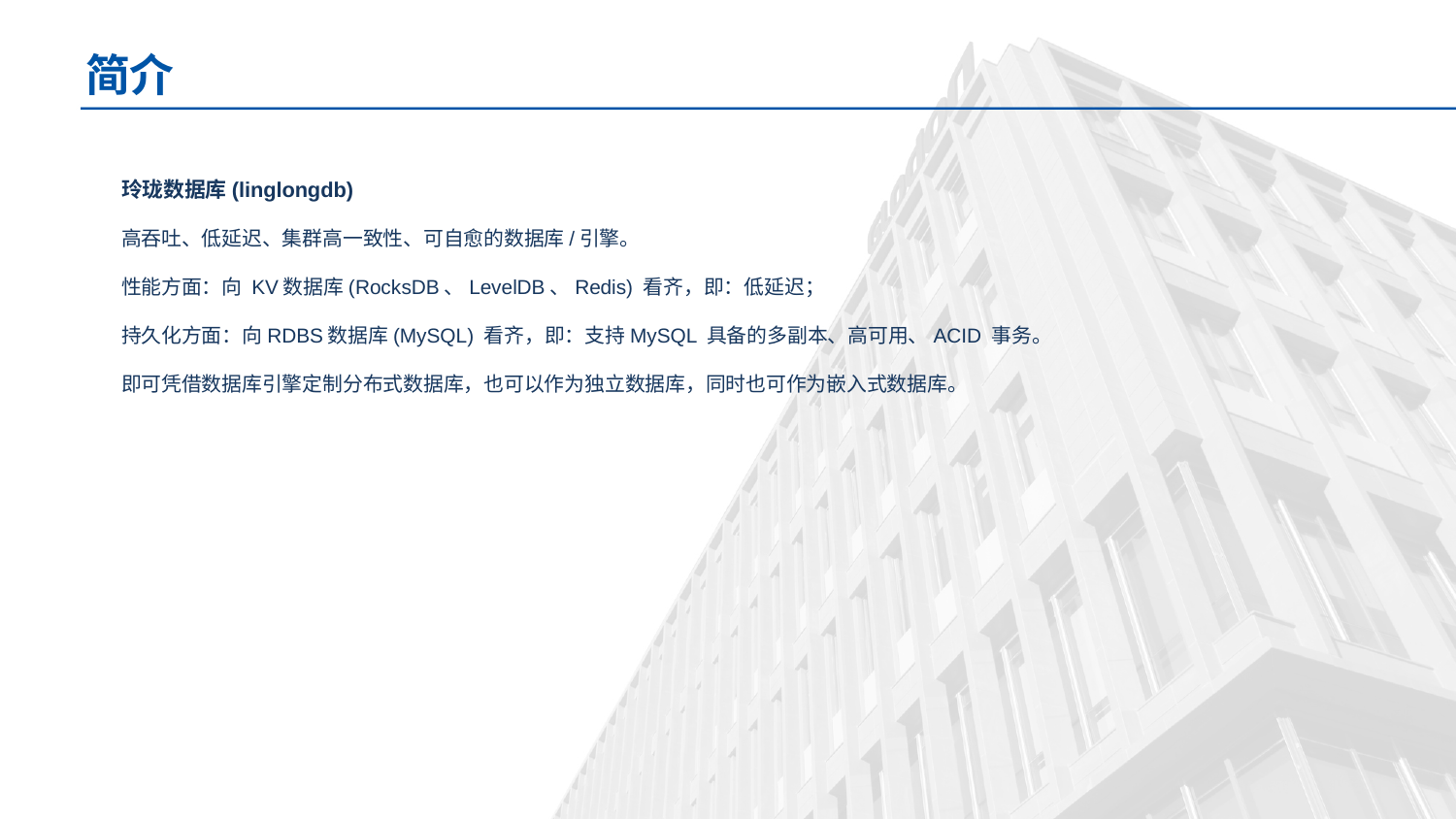

# 简介
玲珑数据库(linglongdb)

高吞吐、低延迟、集群高一致性、可自愈的数据库/引擎。

性能方面：向 KV数据库(RocksDB、LevelDB、Redis) 看齐，即：低延迟；

持久化方面：向RDBS数据库(MySQL) 看齐，即：支持MySQL 具备的多副本、高可用、ACID 事务。

即可凭借数据库引擎定制分布式数据库，也可以作为独立数据库，同时也可作为嵌入式数据库。